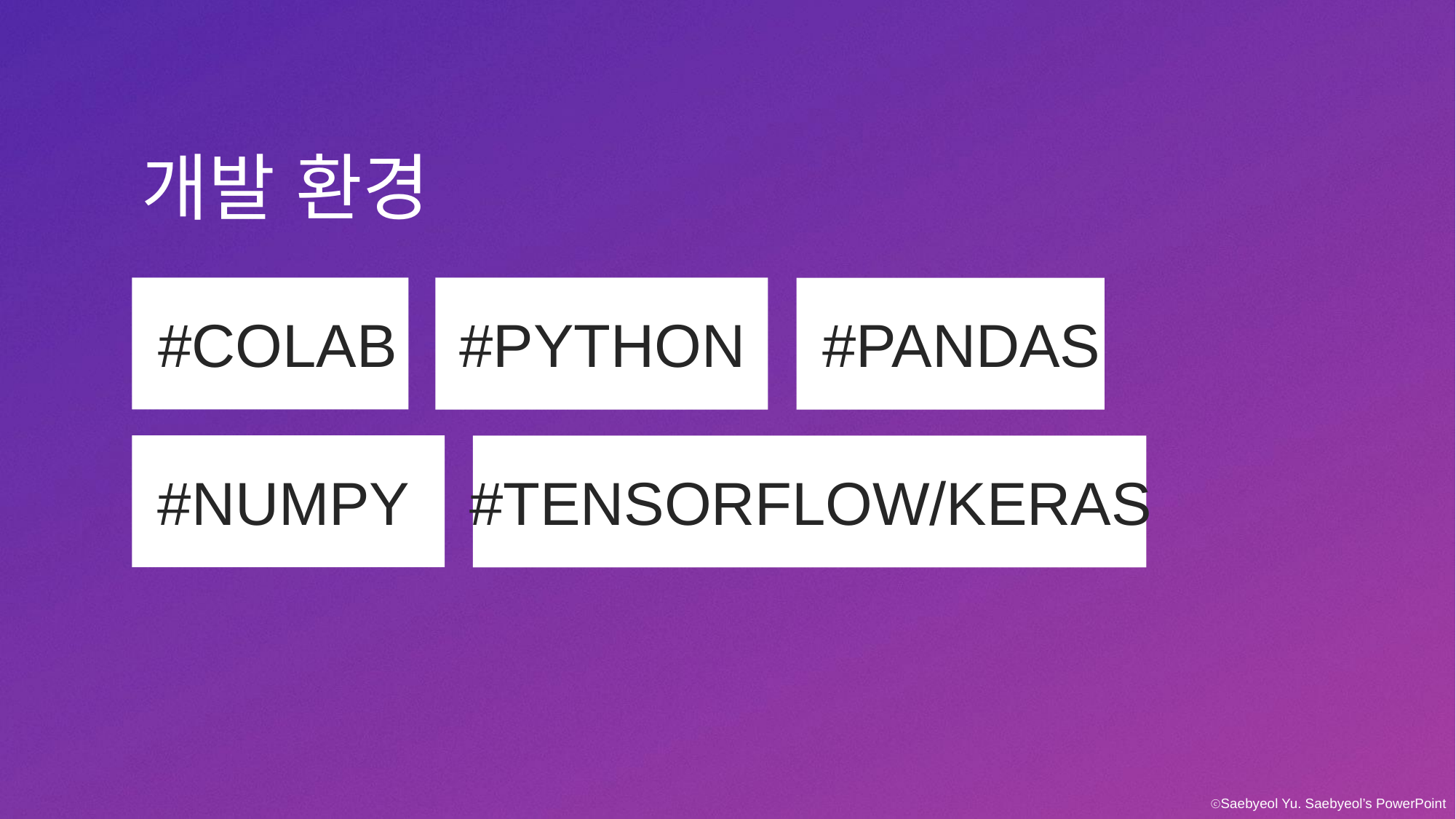

개발 환경

#COLAB
#PYTHON
#PANDAS

#NUMPY

#TENSORFLOW/KERAS